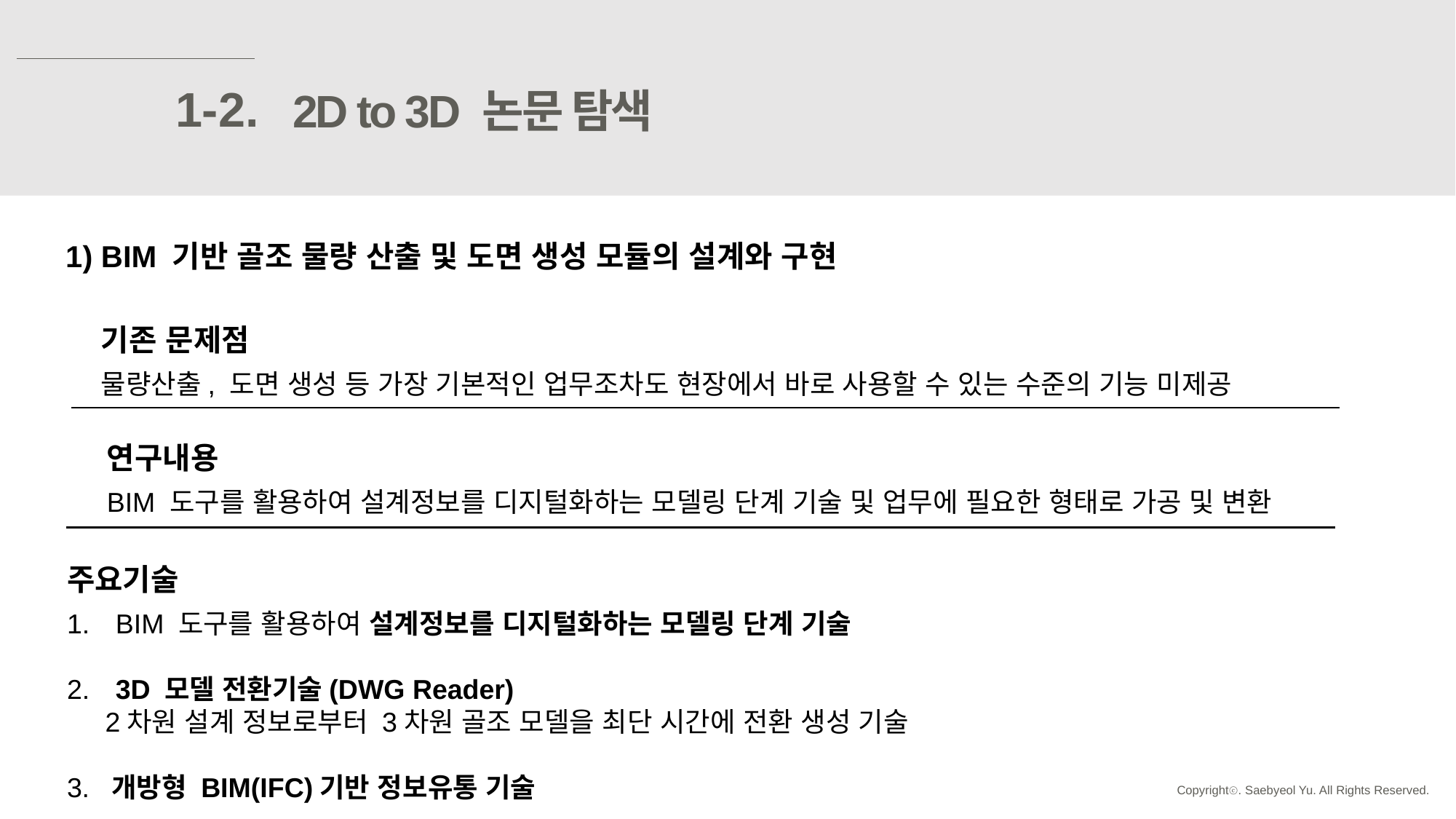

1-2.
2D to 3D 논문 탐색
1) BIM 기반 골조 물량 산출 및 도면 생성 모듈의 설계와 구현
기존 문제점
물량산출, 도면 생성 등 가장 기본적인 업무조차도 현장에서 바로 사용할 수 있는 수준의 기능 미제공
연구내용
BIM 도구를 활용하여 설계정보를 디지털화하는 모델링 단계 기술 및 업무에 필요한 형태로 가공 및 변환
주요기술
 BIM 도구를 활용하여 설계정보를 디지털화하는 모델링 단계 기술

 3D 모델 전환기술(DWG Reader)
     2차원 설계 정보로부터 3차원 골조 모델을 최단 시간에 전환 생성 기술

3.  개방형 BIM(IFC)기반 정보유통 기술